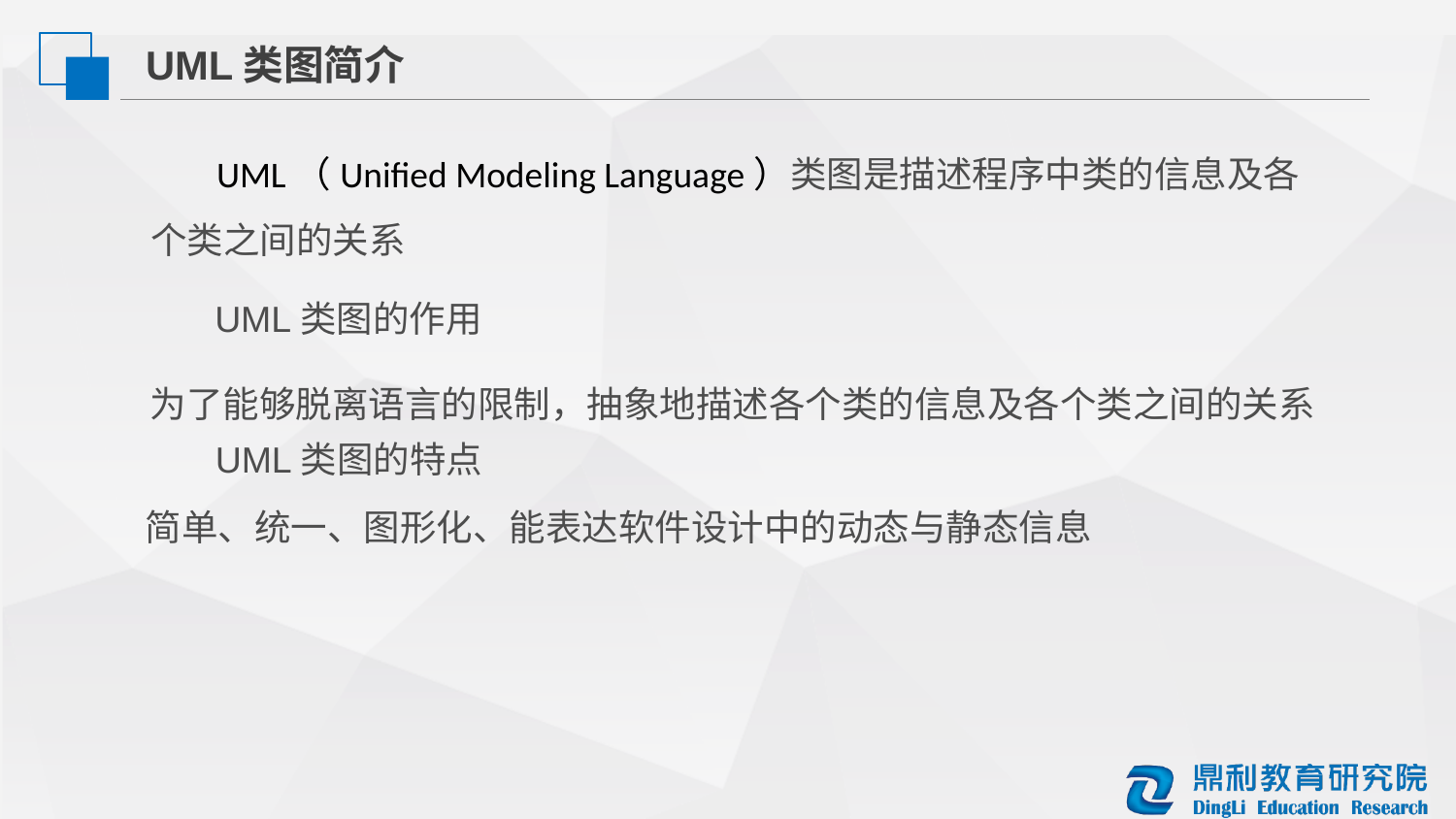

UML类图简介
        UML（Unified Modeling Language）类图是描述程序中类的信息及各个类之间的关系
UML类图的作用
为了能够脱离语言的限制，抽象地描述各个类的信息及各个类之间的关系
UML类图的特点
简单、统一、图形化、能表达软件设计中的动态与静态信息